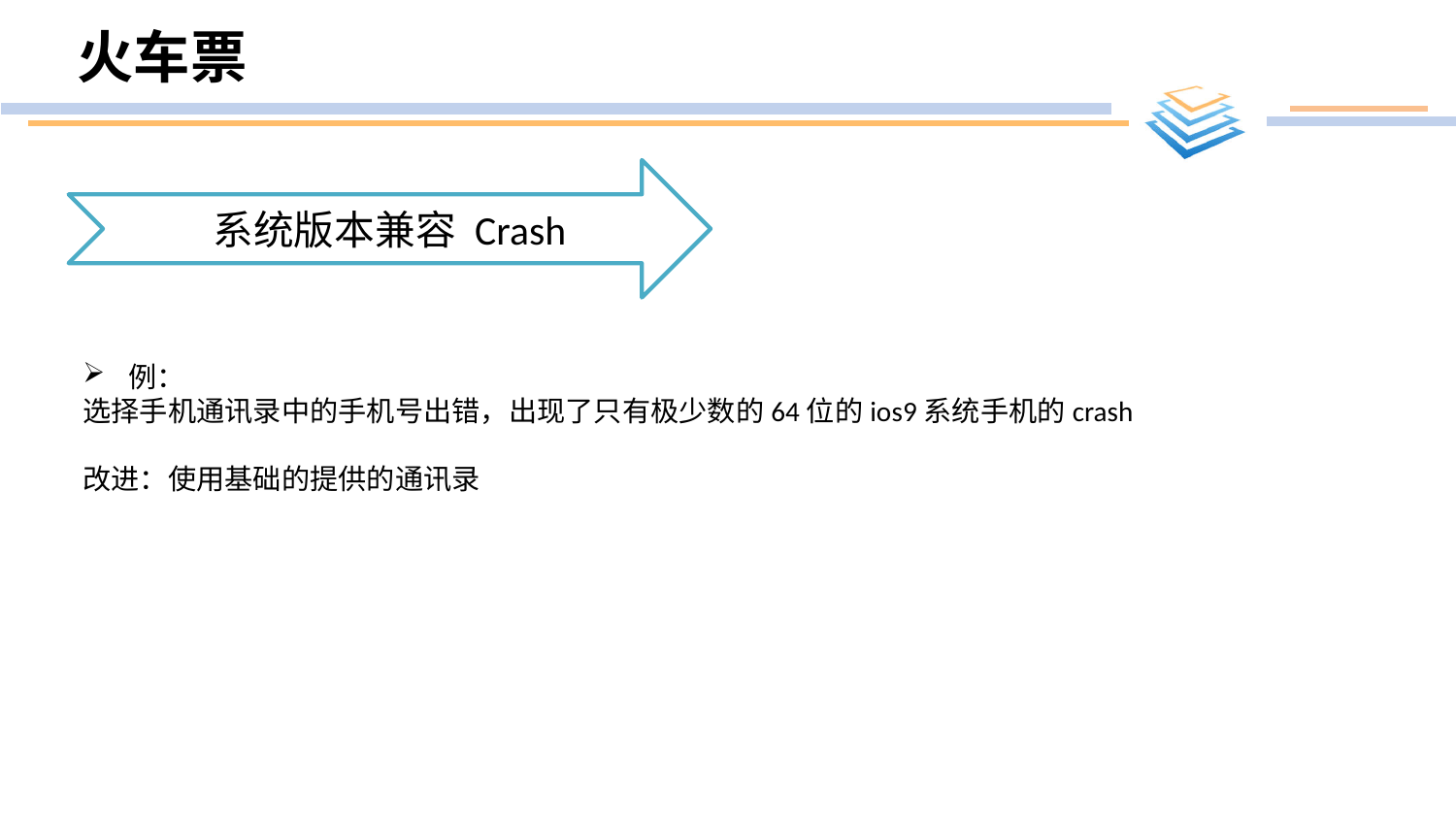

# 火车票
系统版本兼容 Crash
例：
选择手机通讯录中的手机号出错，出现了只有极少数的64位的ios9系统手机的crash

改进：使用基础的提供的通讯录